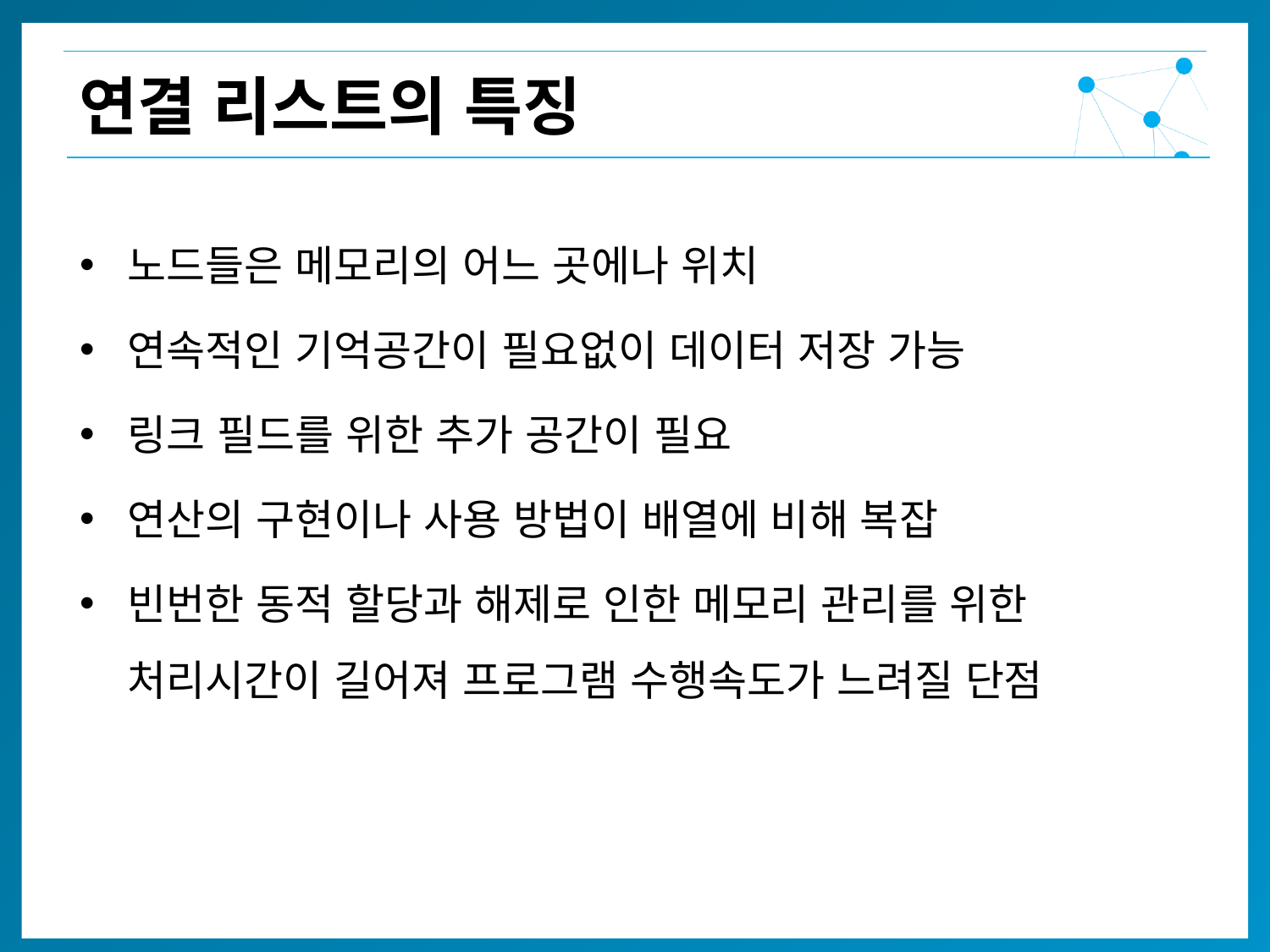

연결 리스트의 특징
노드들은 메모리의 어느 곳에나 위치
연속적인 기억공간이 필요없이 데이터 저장 가능
링크 필드를 위한 추가 공간이 필요
연산의 구현이나 사용 방법이 배열에 비해 복잡
빈번한 동적 할당과 해제로 인한 메모리 관리를 위한 처리시간이 길어져 프로그램 수행속도가 느려질 단점